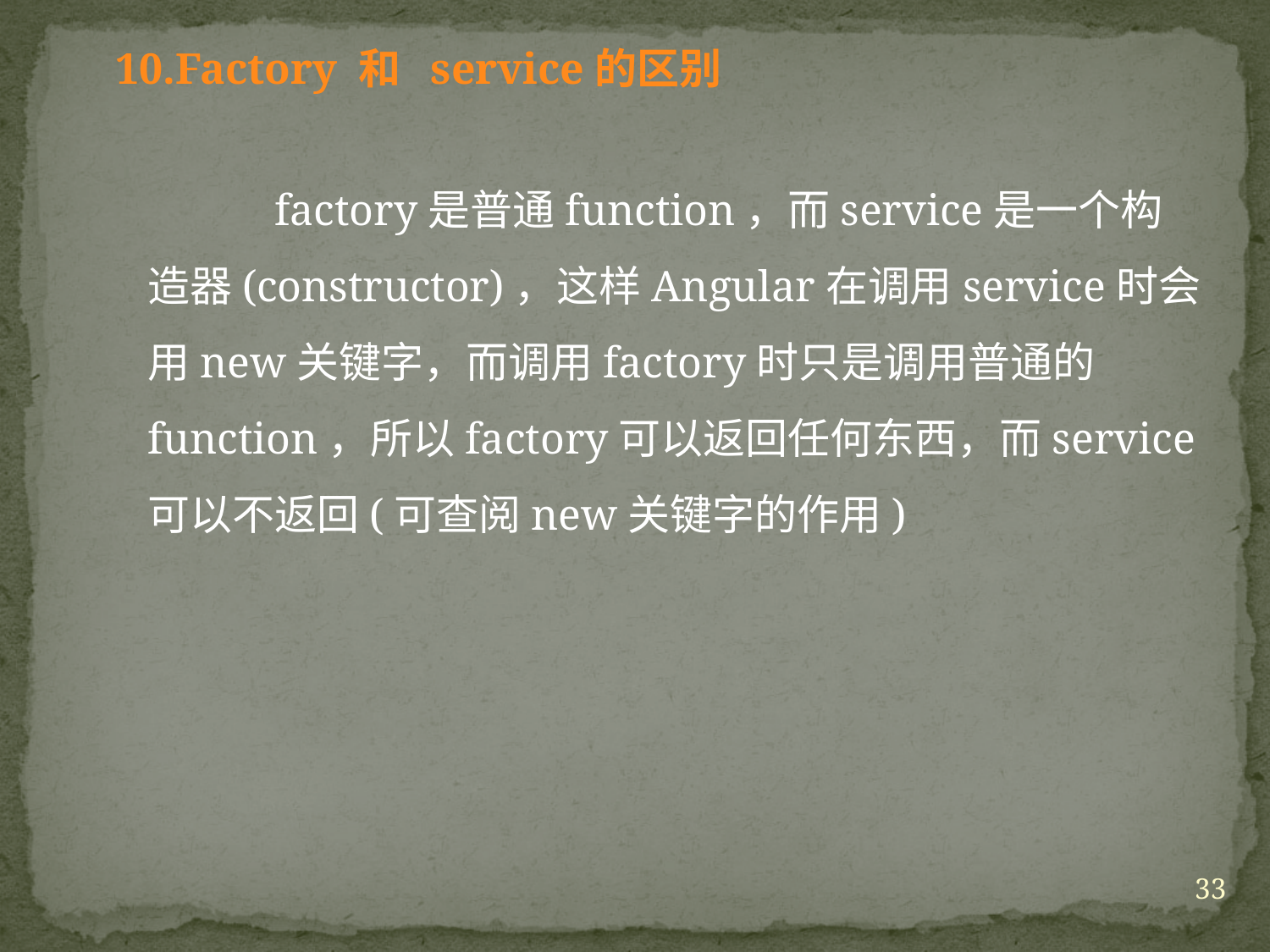

10.Factory 和  service的区别
	factory是普通function，而service是一个构造器(constructor)，这样Angular在调用service时会用new关键字，而调用factory时只是调用普通的function，所以factory可以返回任何东西，而service可以不返回(可查阅new关键字的作用)
33